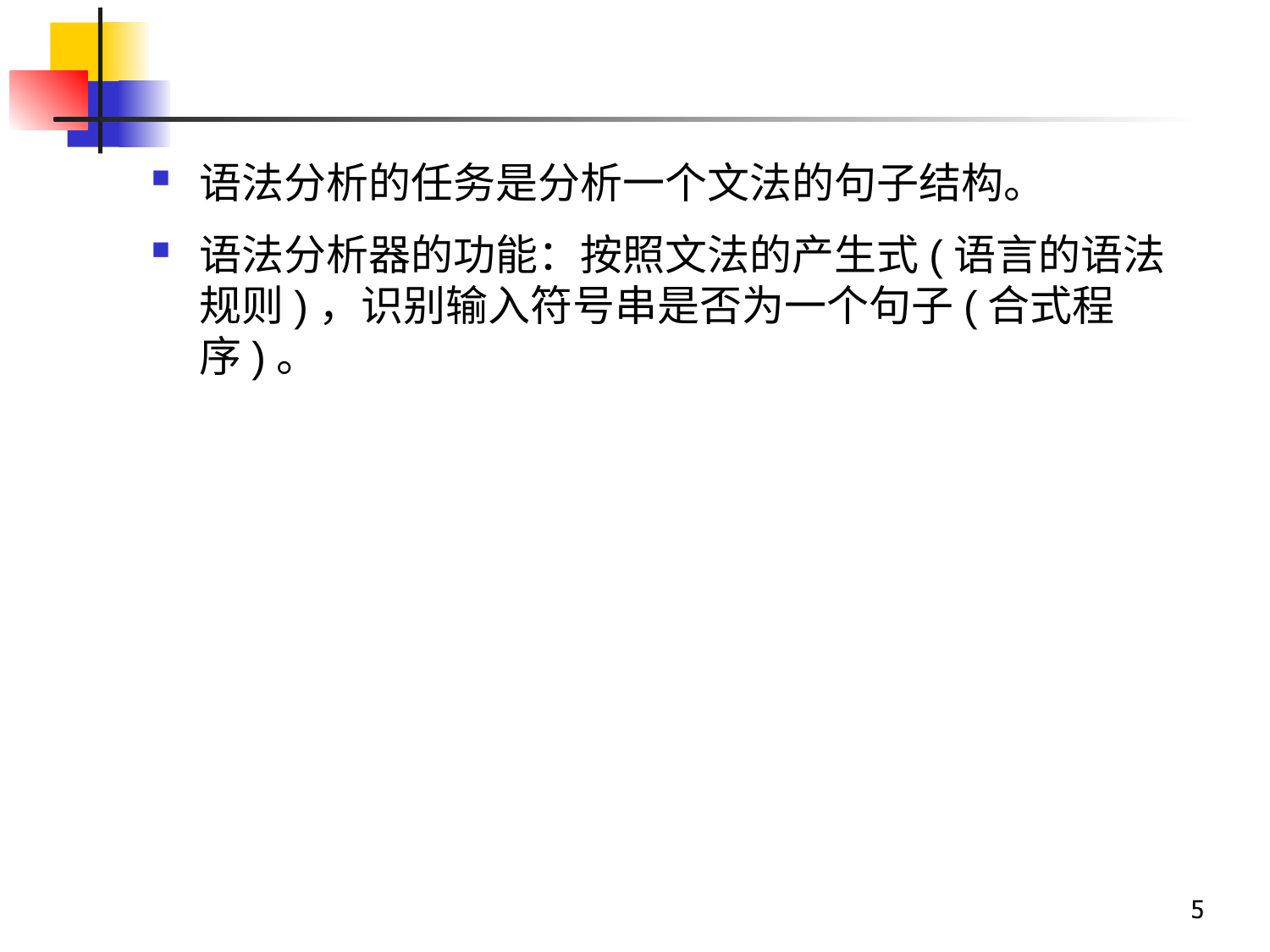

#
语法分析的任务是分析一个文法的句子结构。
语法分析器的功能：按照文法的产生式(语言的语法规则)，识别输入符号串是否为一个句子(合式程序)。
5